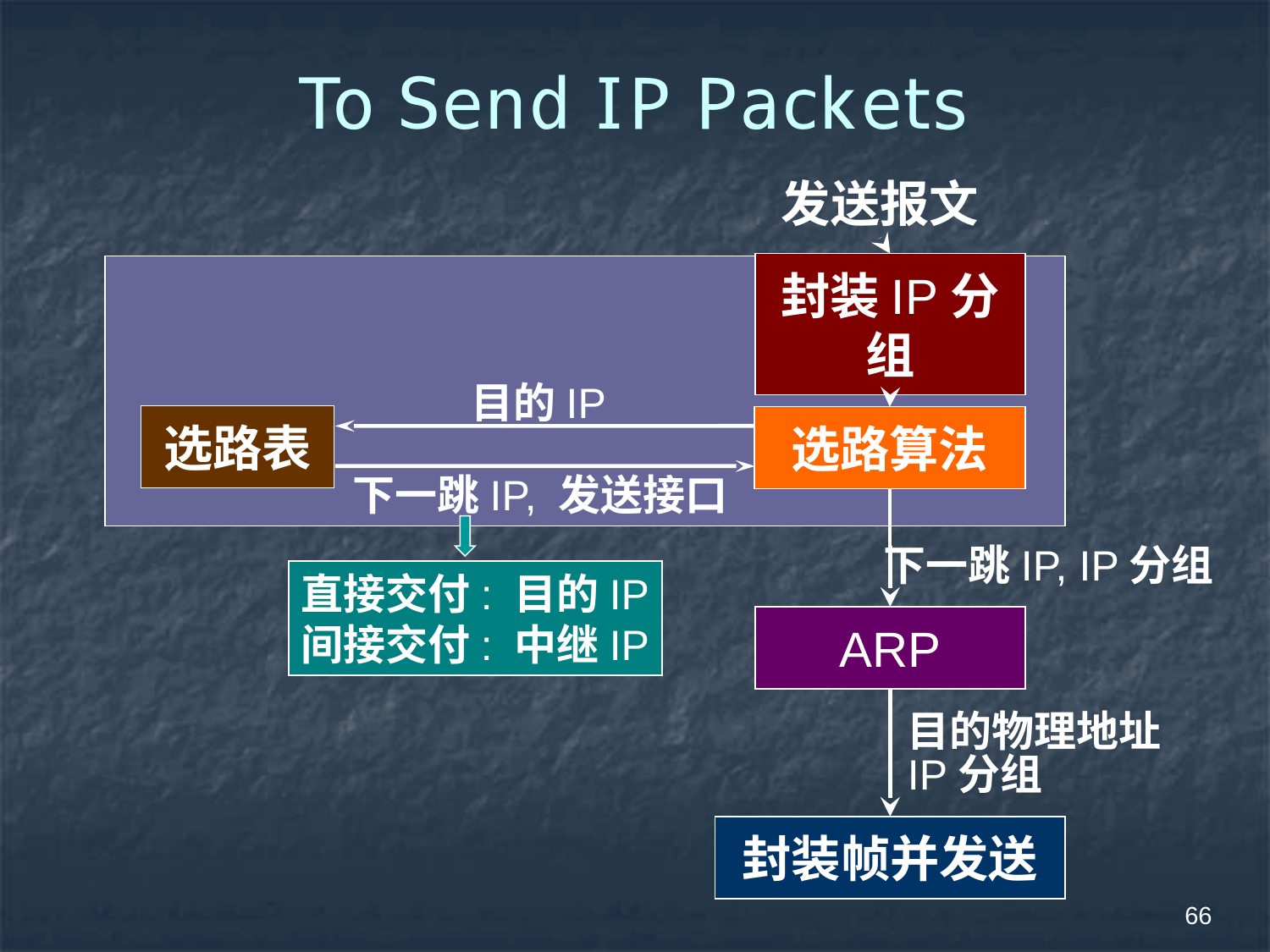

# To Send IP Packets
发送报文

封装IP分组
目的IP
选路表
选路算法

下一跳IP, 发送接口

下一跳IP, IP分组
直接交付: 目的IP
间接交付: 中继IP
ARP
目的物理地址
IP分组
封装帧并发送
66